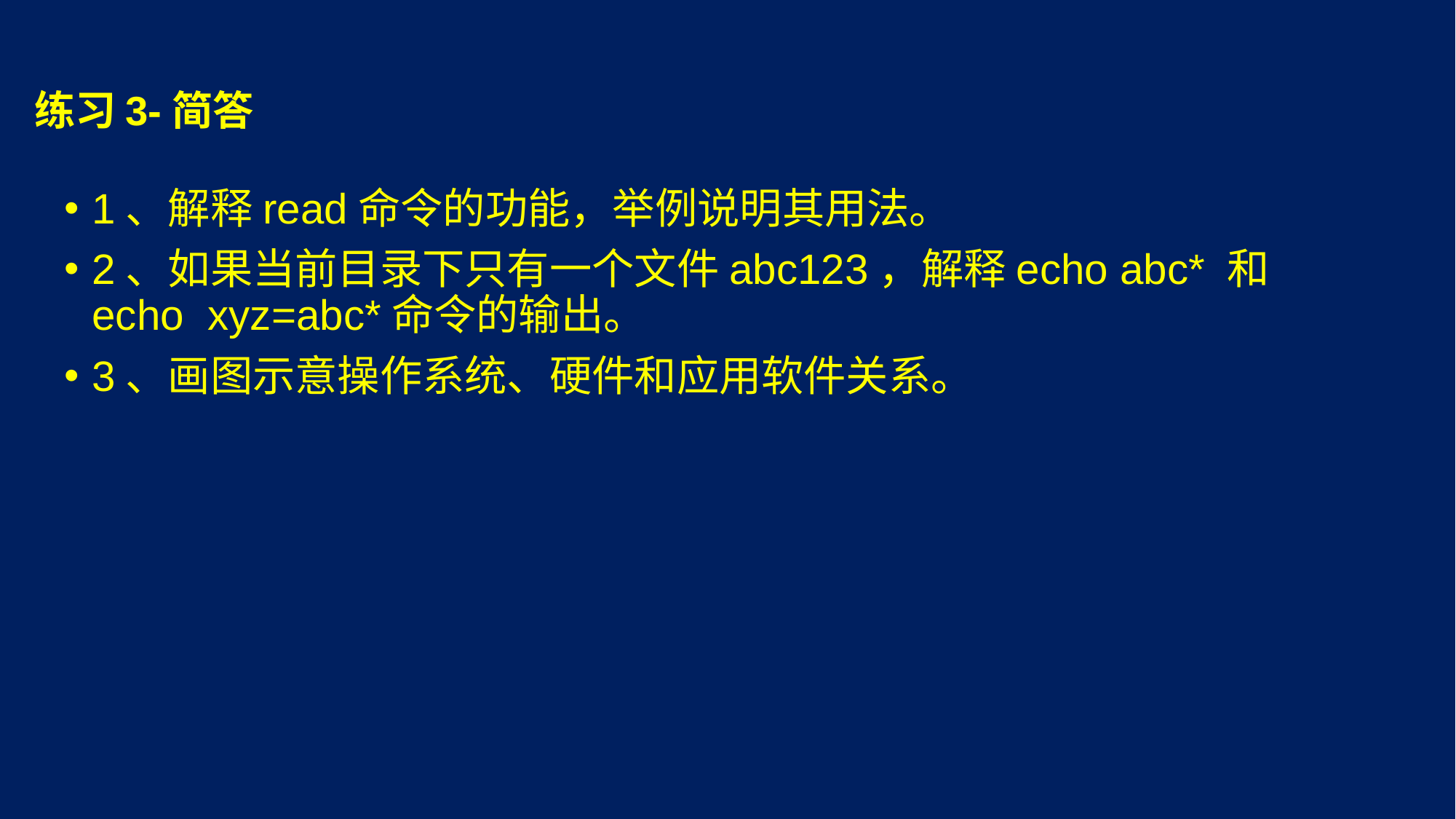

# 练习3-简答
1、解释read命令的功能，举例说明其用法。
2、如果当前目录下只有一个文件abc123，解释echo abc* 和 echo  xyz=abc*命令的输出。
3、画图示意操作系统、硬件和应用软件关系。